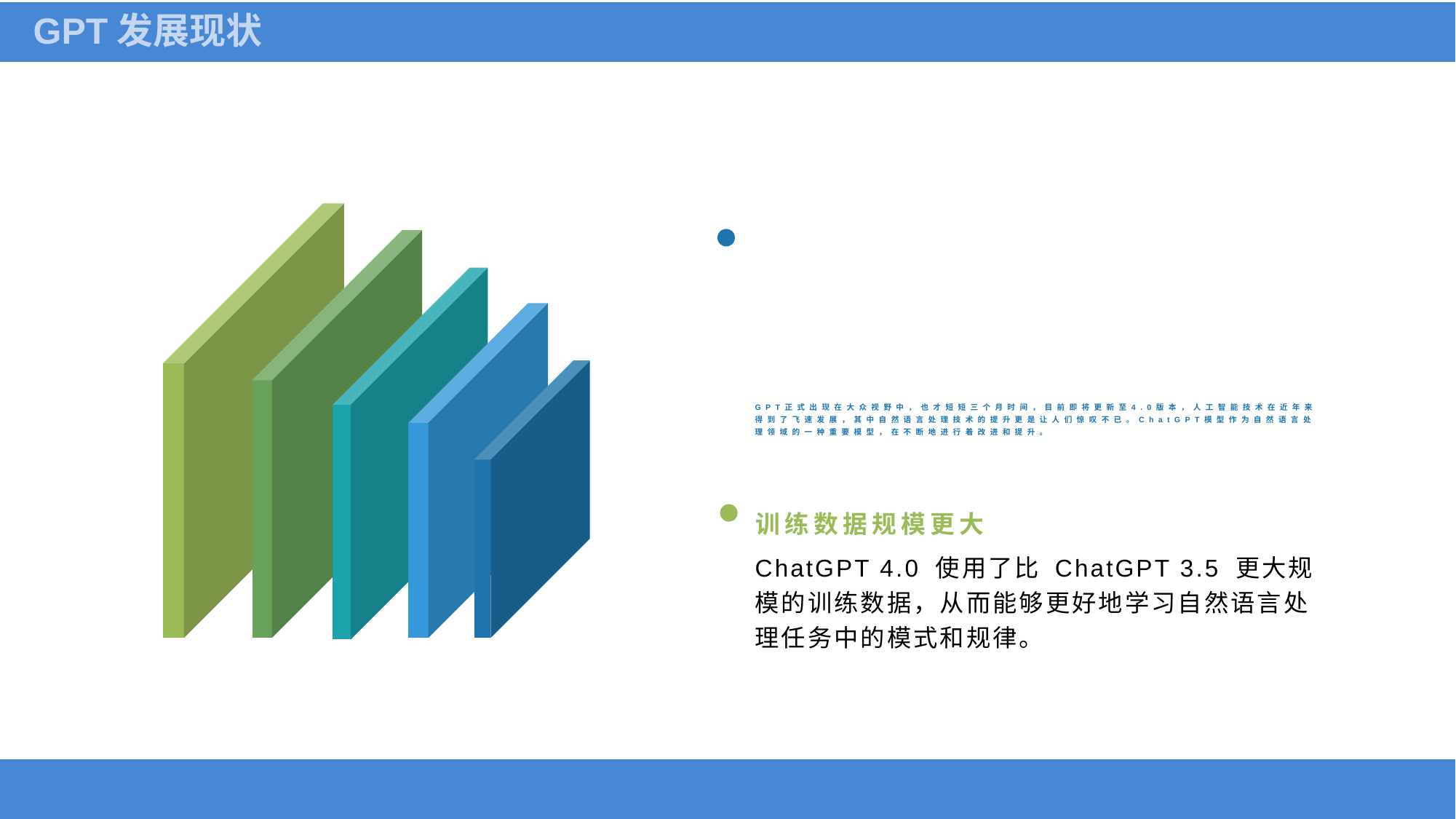

GPT发展现状

GPT正式出现在大众视野中，也才短短三个月时间，目前即将更新至4.0版本，人工智能技术在近年来得到了飞速发展，其中自然语言处理技术的提升更是让人们惊叹不已。ChatGPT模型作为自然语言处理领域的一种重要模型，在不断地进行着改进和提升。
训练数据规模更大

ChatGPT 4.0 使用了比 ChatGPT 3.5 更大规模的训练数据，从而能够更好地学习自然语言处理任务中的模式和规律。